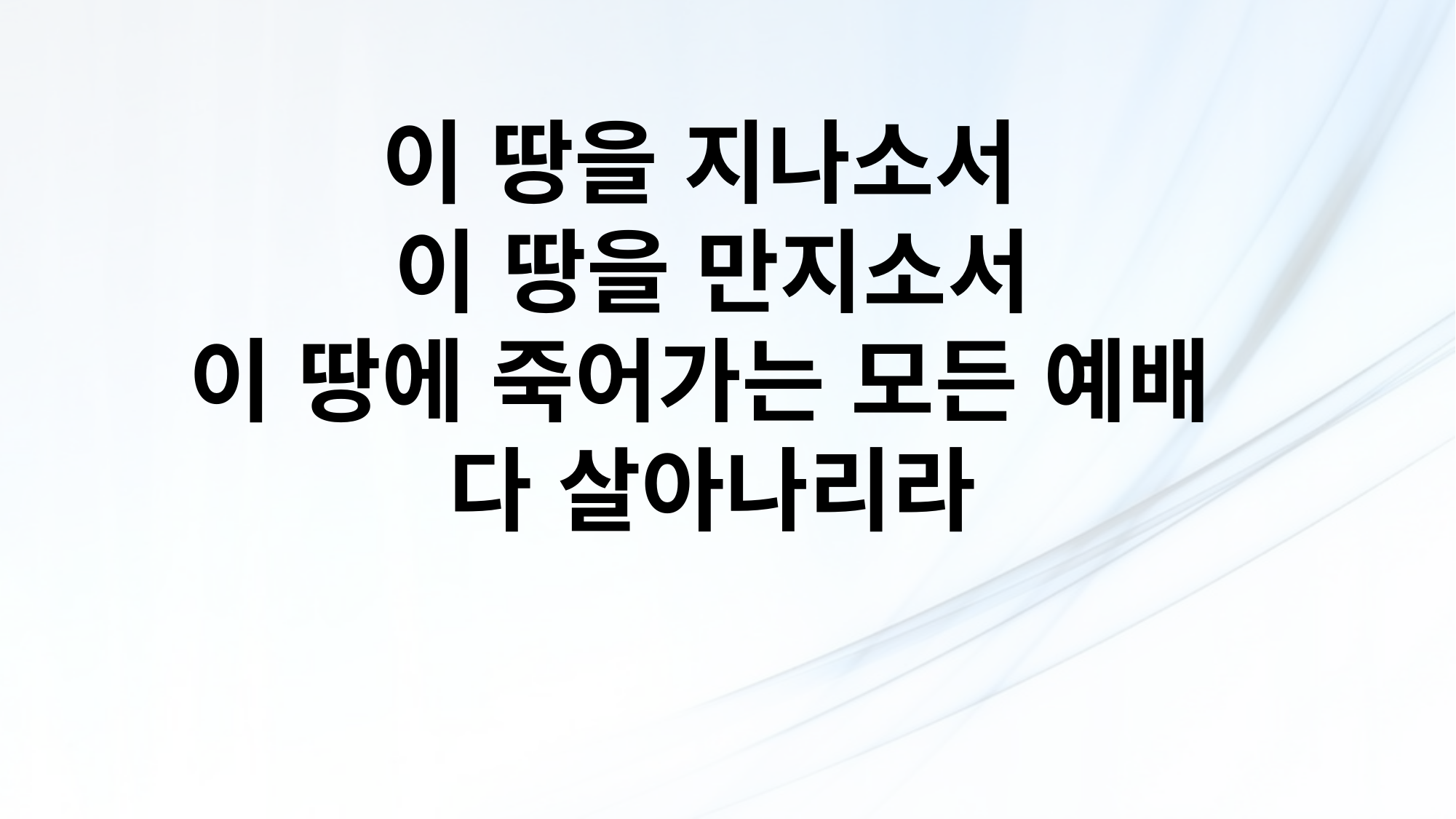

이 땅을 지나소서
이 땅을 만지소서
이 땅에 죽어가는 모든 예배
다 살아나리라